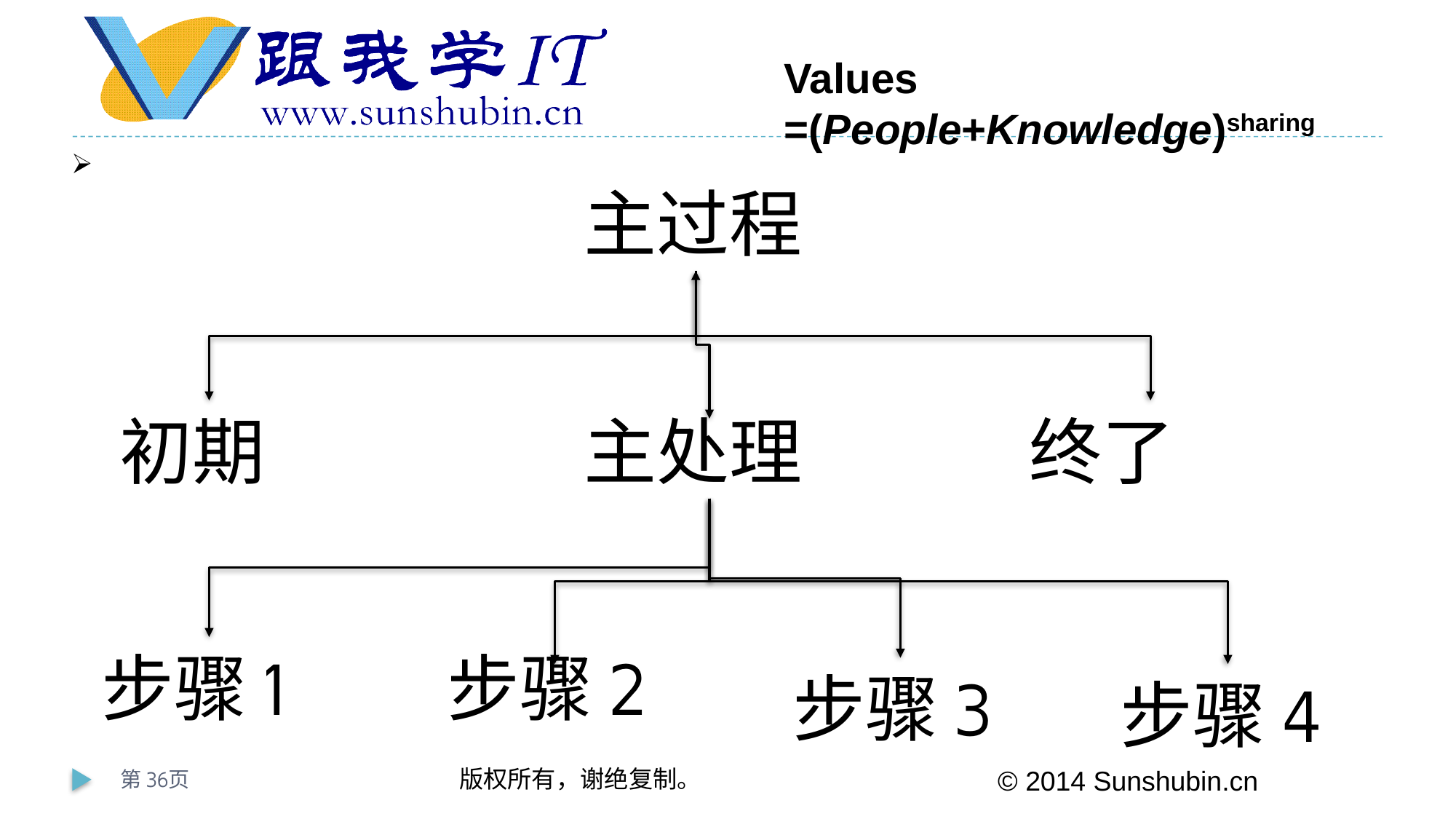

主过程
初期
主处理
终了
步骤1
步骤2
步骤3
步骤4
第36页